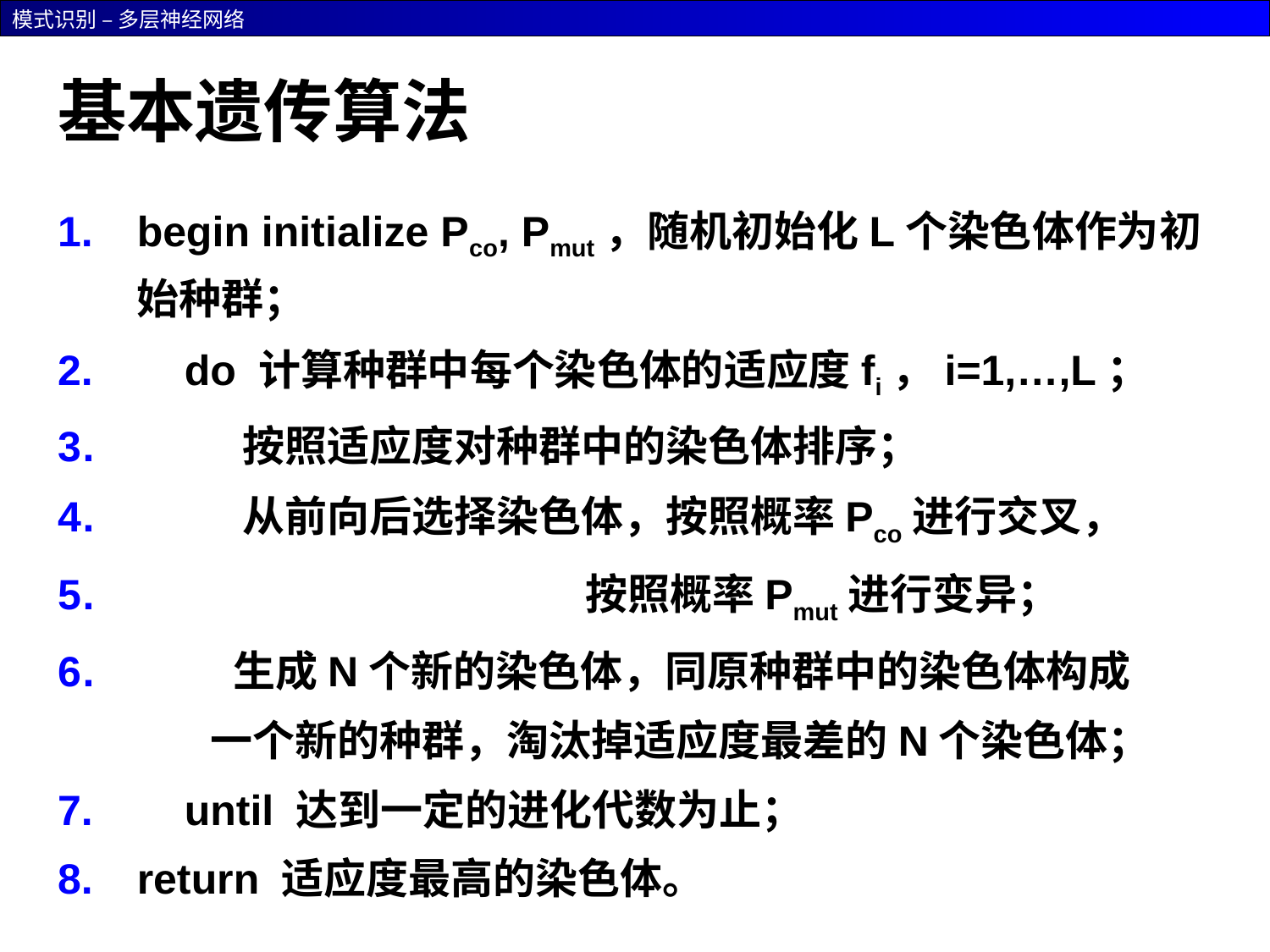

# 基本遗传算法
begin initialize Pco, Pmut，随机初始化L个染色体作为初始种群；
    do 计算种群中每个染色体的适应度fi，i=1,…,L；
          按照适应度对种群中的染色体排序；
          从前向后选择染色体，按照概率Pco进行交叉，
                                              按照概率Pmut进行变异；
         生成N个新的染色体，同原种群中的染色体构成
               一个新的种群，淘汰掉适应度最差的N个染色体；
    until 达到一定的进化代数为止；
return 适应度最高的染色体。